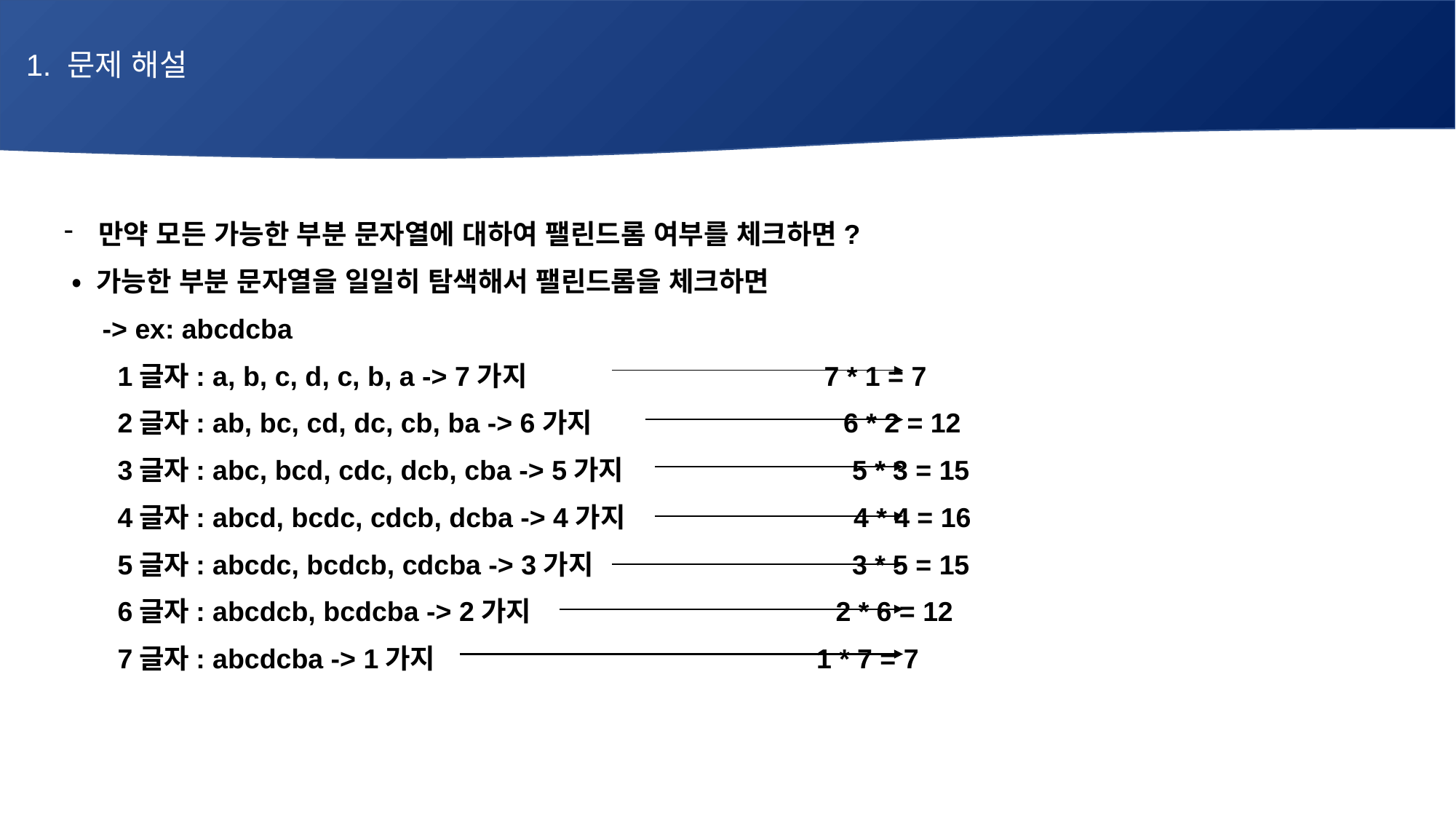

1. 문제 해설
# 매주 1 과제 LV2
만약 모든 가능한 부분 문자열에 대하여 팰린드롬 여부를 체크하면?
 • 가능한 부분 문자열을 일일히 탐색해서 팰린드롬을 체크하면
     -> ex: abcdcba
       1글자: a, b, c, d, c, b, a -> 7가지                                      7 * 1 = 7
       2글자: ab, bc, cd, dc, cb, ba -> 6가지                                6 * 2 = 12
       3글자: abc, bcd, cdc, dcb, cba -> 5가지                             5 * 3 = 15
       4글자: abcd, bcdc, cdcb, dcba -> 4가지                             4 * 4 = 16
       5글자: abcdc, bcdcb, cdcba -> 3가지                                 3 * 5 = 15
       6글자: abcdcb, bcdcba -> 2가지                                       2 * 6 = 12
       7글자: abcdcba -> 1가지                                                 1 * 7 = 7